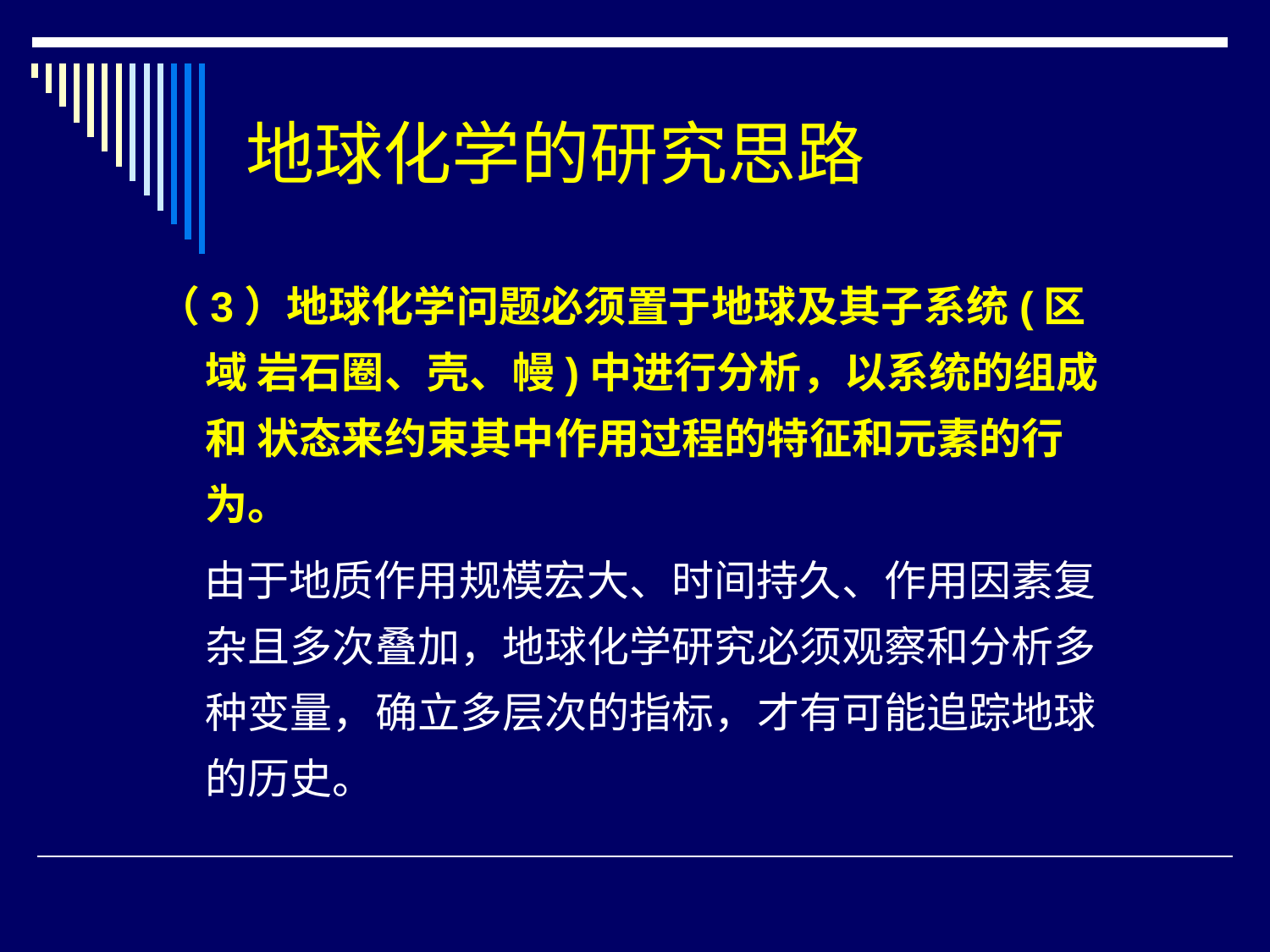

# 地球化学的研究思路
（3）地球化学问题必须置于地球及其子系统(区域 岩石圈、壳、幔)中进行分析，以系统的组成和 状态来约束其中作用过程的特征和元素的行为。
由于地质作用规模宏大、时间持久、作用因素复 杂且多次叠加，地球化学研究必须观察和分析多 种变量，确立多层次的指标，才有可能追踪地球 的历史。